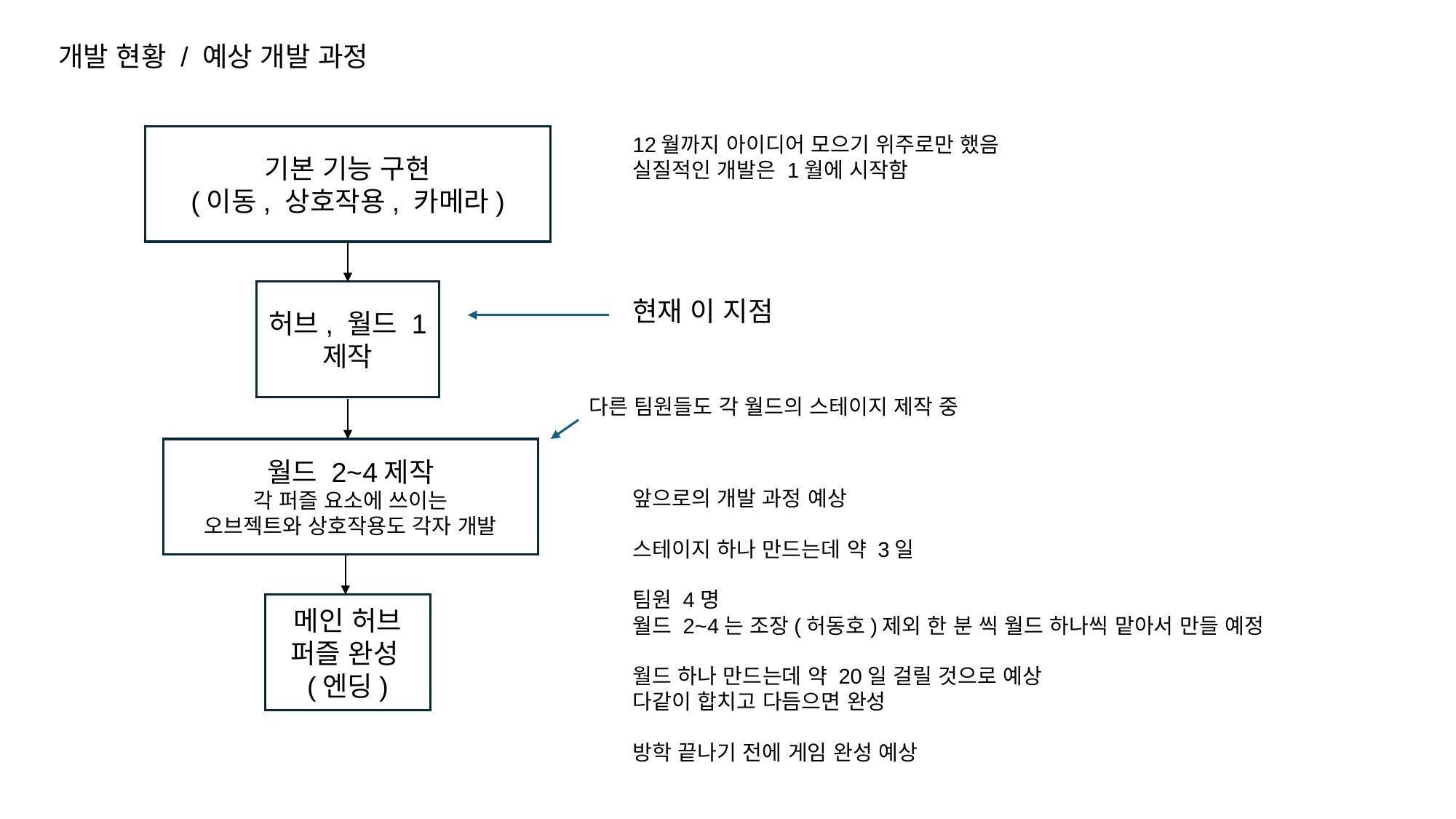

개발 현황 / 예상 개발 과정
기본 기능 구현
(이동, 상호작용, 카메라)
12월까지 아이디어 모으기 위주로만 했음
실질적인 개발은 1월에 시작함
허브, 월드 1 제작
현재 이 지점
다른 팀원들도 각 월드의 스테이지 제작 중
월드 2~4제작
각 퍼즐 요소에 쓰이는
오브젝트와 상호작용도 각자 개발
앞으로의 개발 과정 예상

스테이지 하나 만드는데 약 3일

팀원 4명
월드 2~4는 조장(허동호)제외 한 분 씩 월드 하나씩 맡아서 만들 예정

월드 하나 만드는데 약 20일 걸릴 것으로 예상
다같이 합치고 다듬으면 완성
방학 끝나기 전에 게임 완성 예상
메인 허브 퍼즐 완성(엔딩)